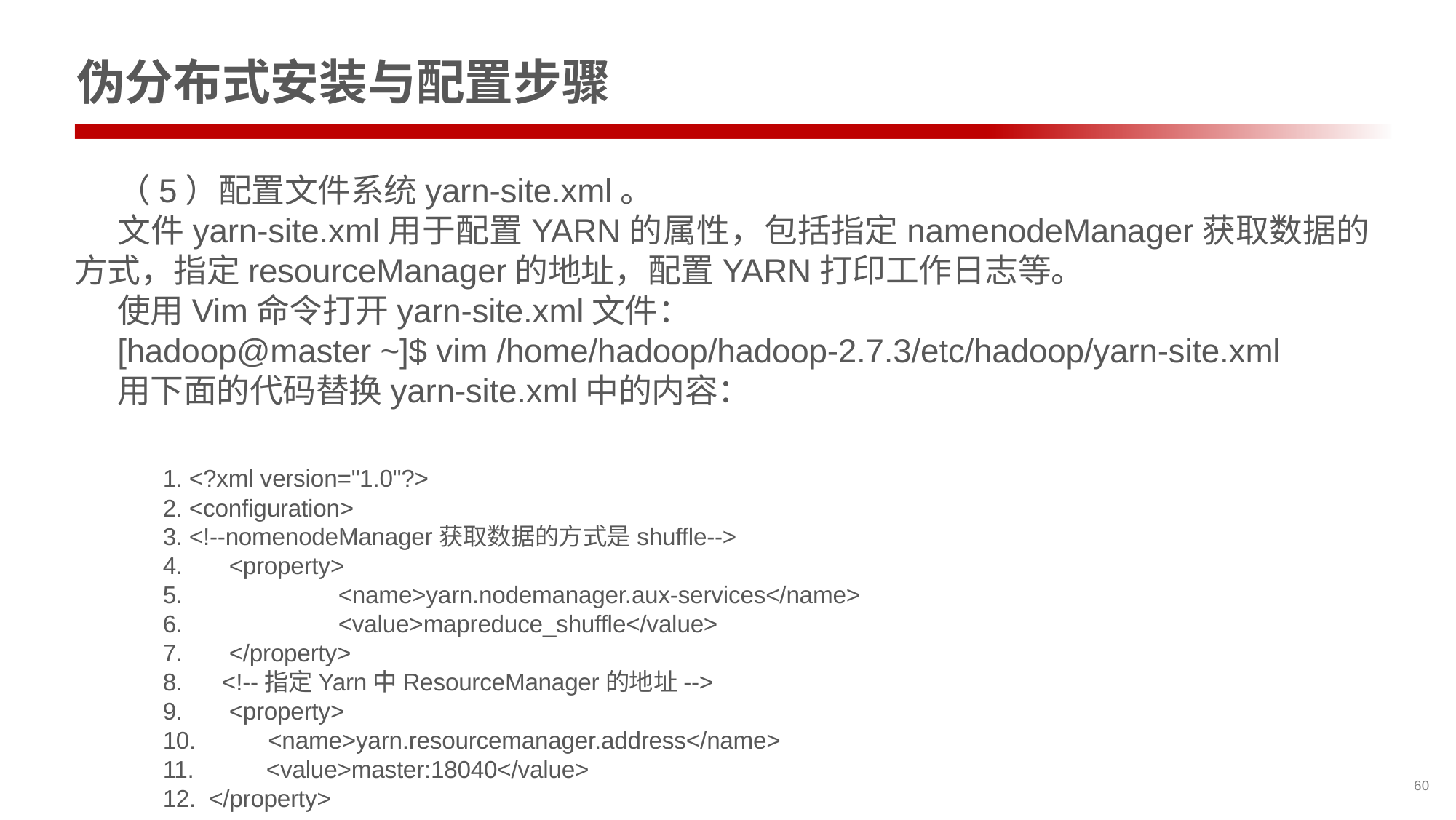

# 伪分布式安装与配置步骤

（5）配置文件系统yarn-site.xml。
文件yarn-site.xml用于配置YARN的属性，包括指定namenodeManager获取数据的方式，指定resourceManager的地址，配置YARN打印工作日志等。
使用Vim命令打开yarn-site.xml文件：
[hadoop@master ~]$ vim /home/hadoop/hadoop-2.7.3/etc/hadoop/yarn-site.xml
用下面的代码替换yarn-site.xml中的内容：
1. <?xml version="1.0"?>
2. <configuration>
3. <!--nomenodeManager获取数据的方式是shuffle-->
4. 	<property>
5. 		<name>yarn.nodemanager.aux-services</name>
6. 		<value>mapreduce_shuffle</value>
7. 	</property>
8.      <!--指定Yarn中ResourceManager的地址-->
9. 	<property>
10.           <name>yarn.resourcemanager.address</name>
11.           <value>master:18040</value>
12.  </property>
60